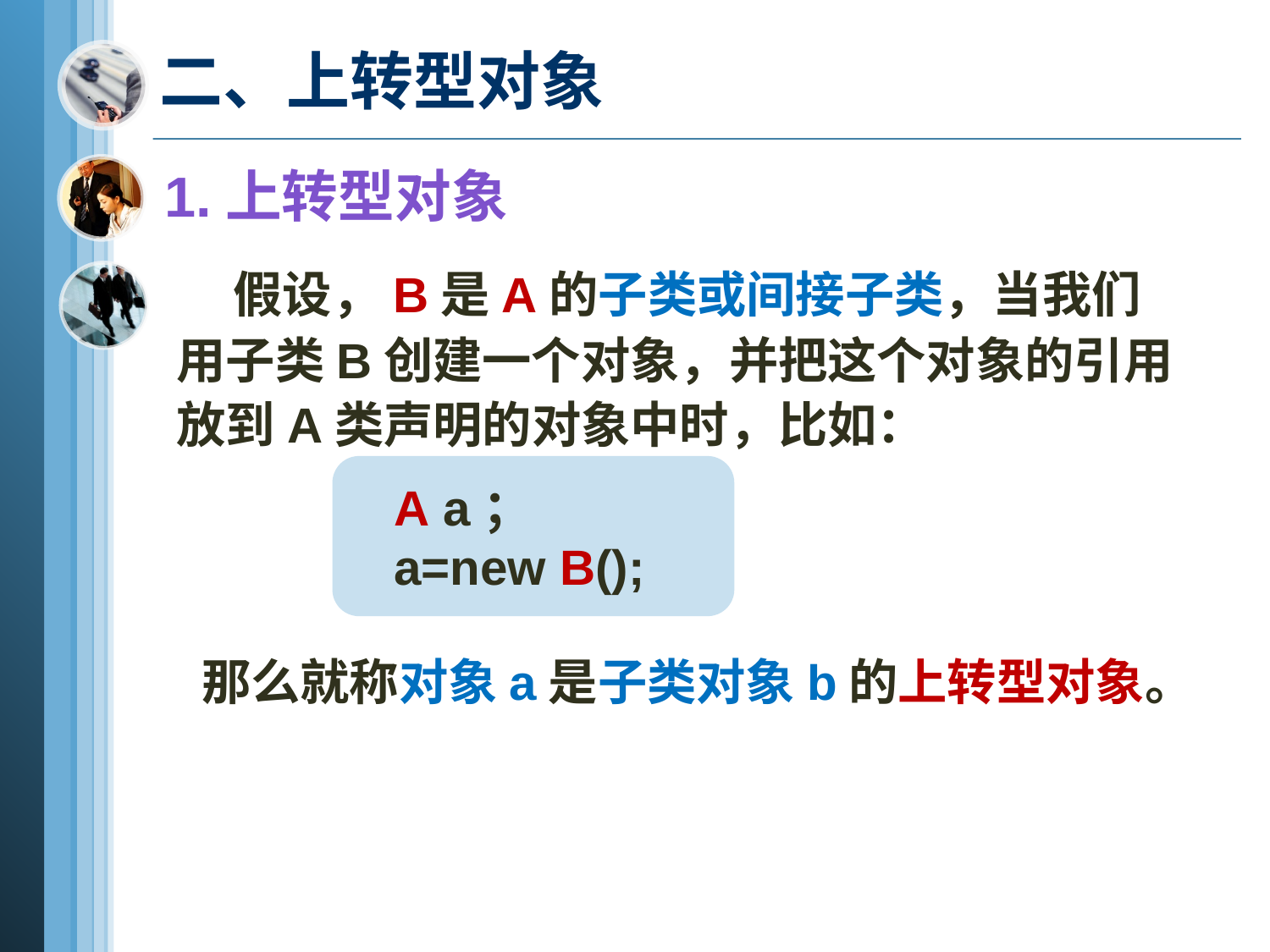

# 二、上转型对象
1.上转型对象
    假设，B是A的子类或间接子类，当我们用子类B创建一个对象，并把这个对象的引用放到A类声明的对象中时，比如：
   A a；
   a=new B();
那么就称对象a是子类对象b的上转型对象。